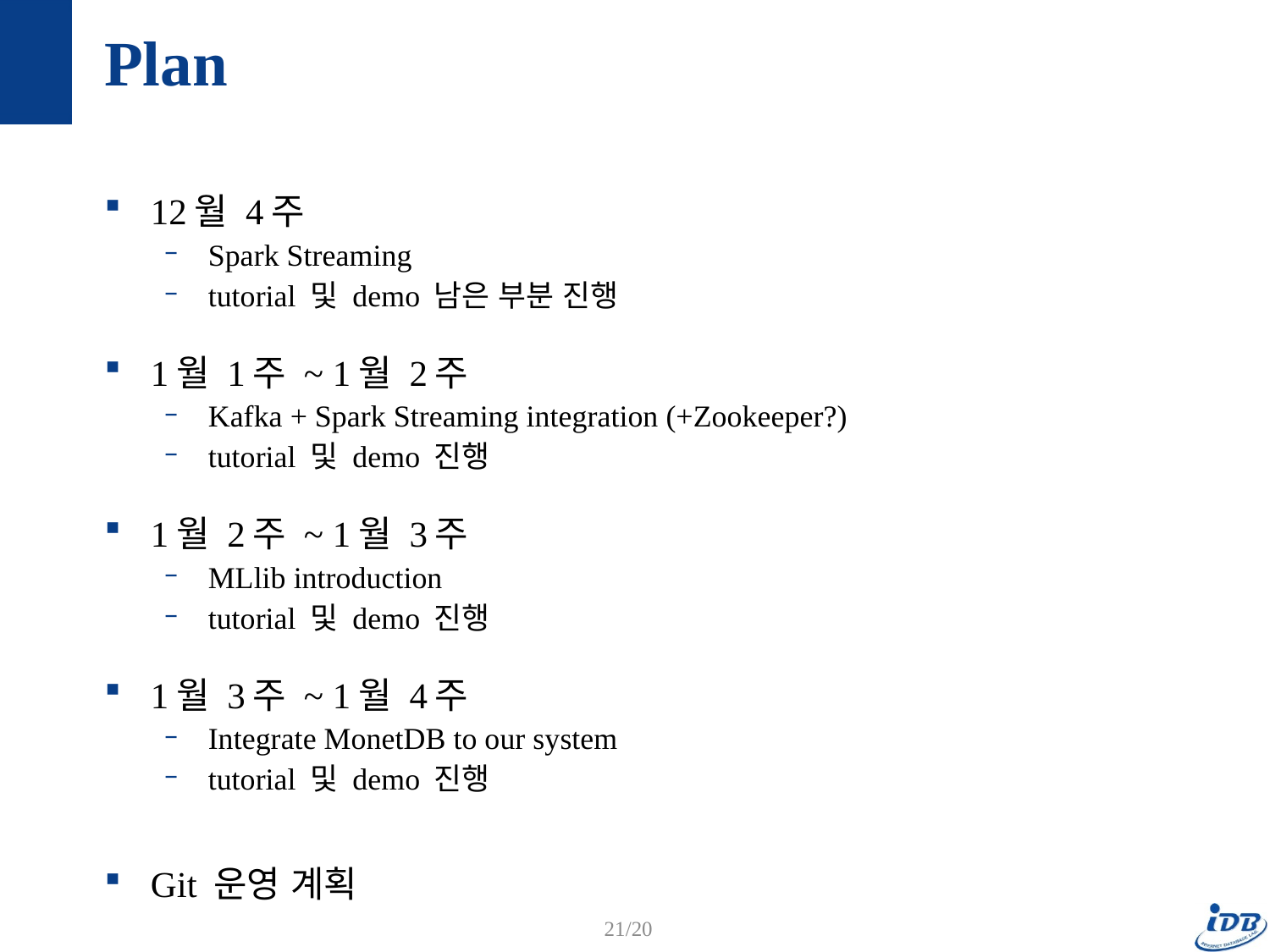

# Plan
12월 4주
Spark Streaming
tutorial 및 demo 남은 부분 진행
1월 1주 ~ 1월 2주
Kafka + Spark Streaming integration (+Zookeeper?)
tutorial 및 demo 진행
1월 2주 ~ 1월 3주
MLlib introduction
tutorial 및 demo 진행
1월 3주 ~ 1월 4주
Integrate MonetDB to our system
tutorial 및 demo 진행

Git 운영 계획

21/20